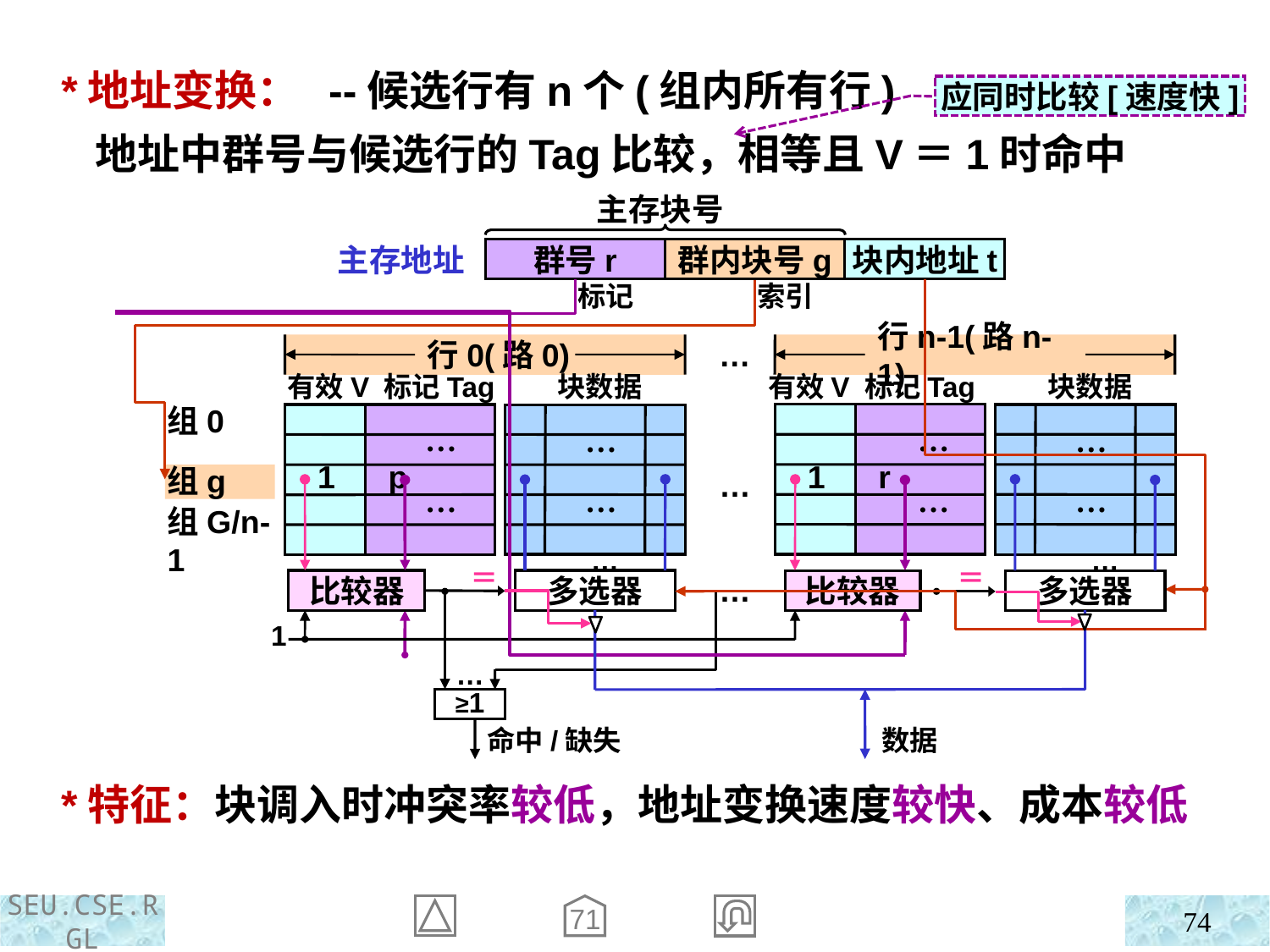

*地址变换：  --候选行有n个(组内所有行)
     地址中群号与候选行的Tag比较，相等且V＝1时命中
应同时比较[速度快]

主存块号
主存地址
群号r
群内块号g
块内地址t
标记

＝
＝
…
比较器
比较器

1

…

≥1

命中/缺失
索引

…
…
多选器
多选器

数据
行0(路0)

…

行n-1(路n-1)

有效V 标记Tag
块数据
有效V 标记Tag
块数据

组0

…
…
…
…

1      r

1      p

…
组g
…
…
…
…

组G/n-1
  *特征：块调入时冲突率较低，地址变换速度较快、成本较低
71

74